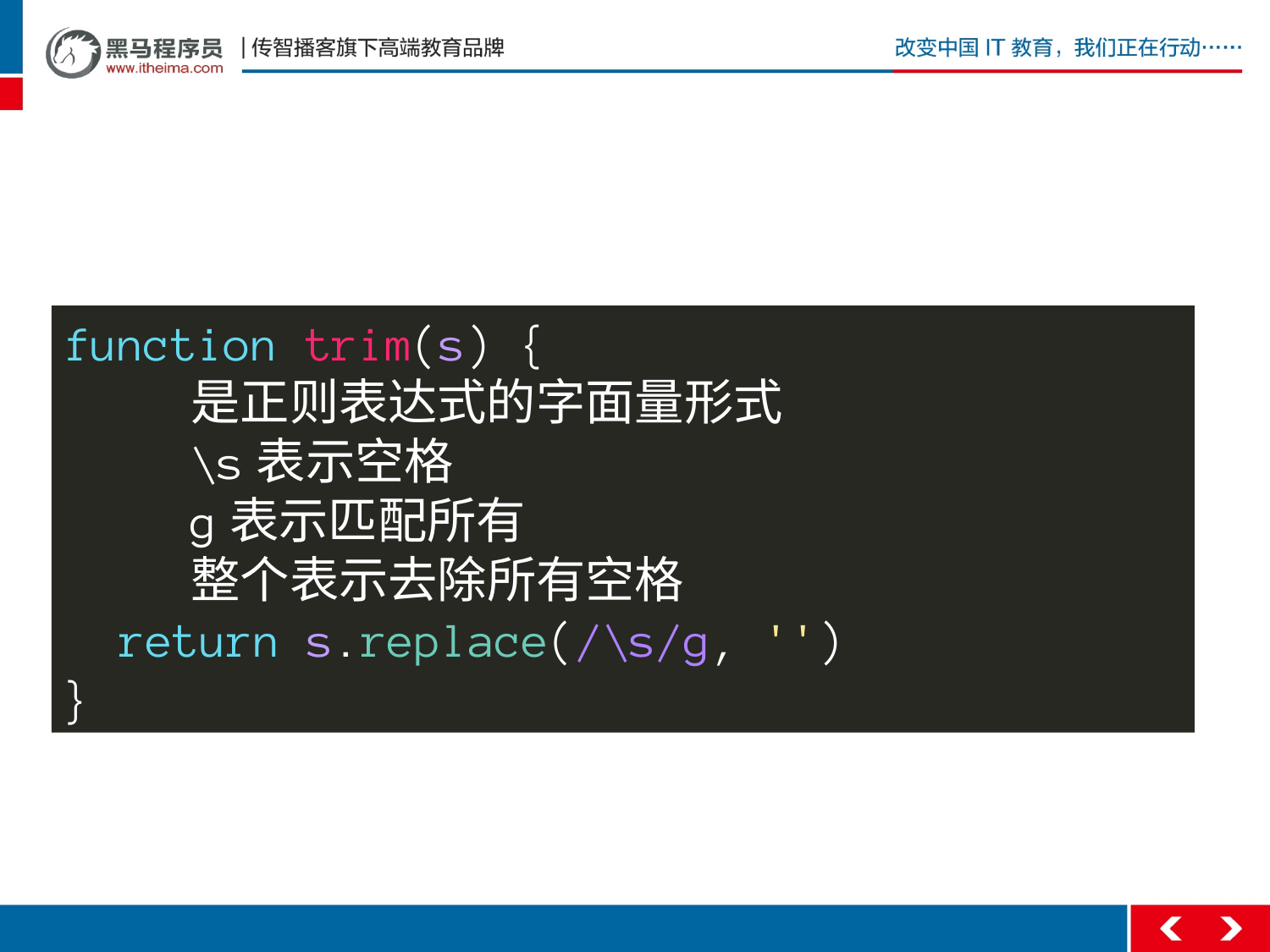

#

function trim(s) {
	是正则表达式的字面量形式
	\s表示空格
	g表示匹配所有
	整个表示去除所有空格
    return s.replace(/\s/g, '')
}